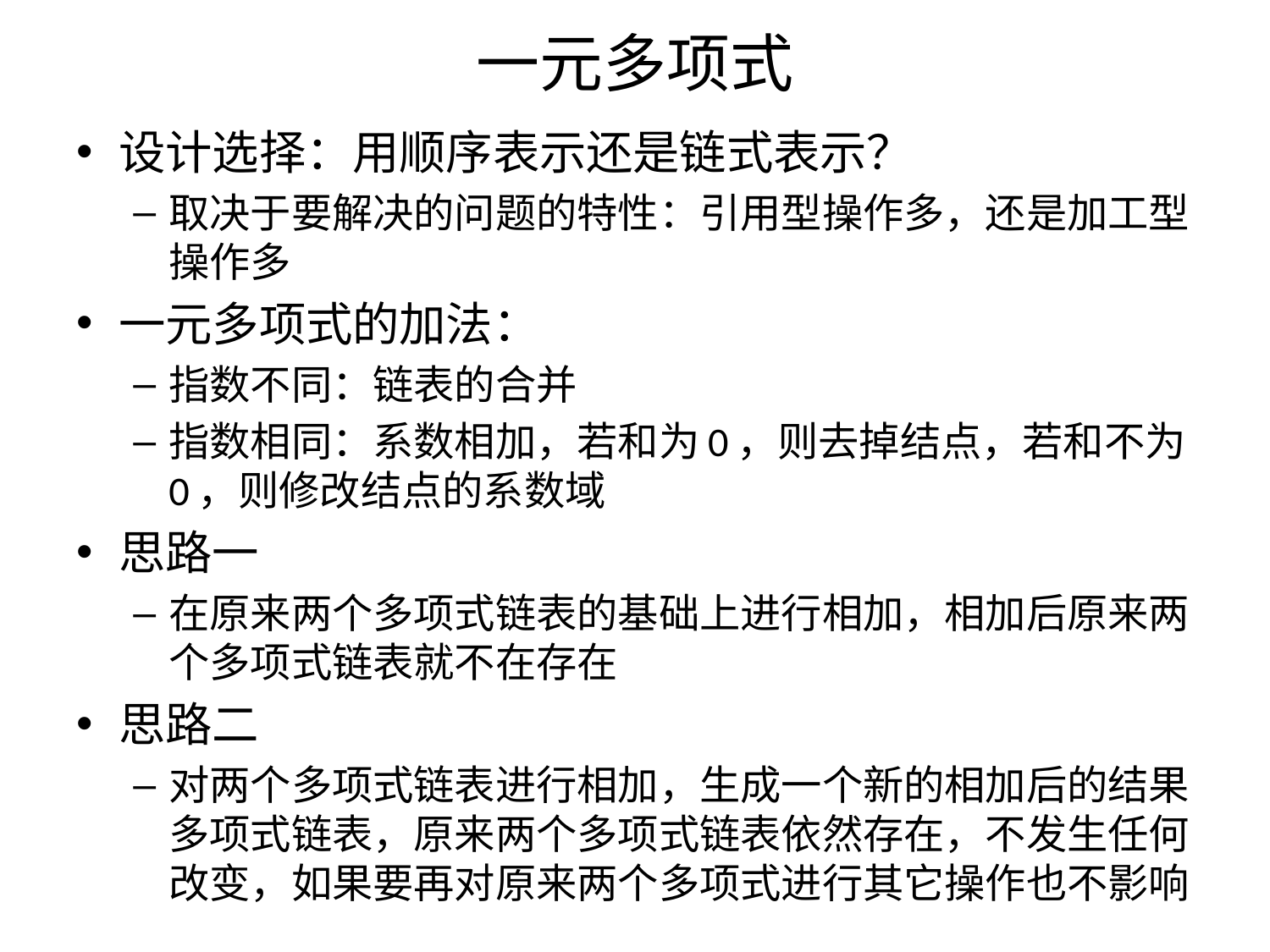

# 一元多项式
设计选择：用顺序表示还是链式表示？
取决于要解决的问题的特性：引用型操作多，还是加工型操作多
一元多项式的加法：
指数不同：链表的合并
指数相同：系数相加，若和为0，则去掉结点，若和不为0，则修改结点的系数域
思路一
在原来两个多项式链表的基础上进行相加，相加后原来两个多项式链表就不在存在
思路二
对两个多项式链表进行相加，生成一个新的相加后的结果多项式链表，原来两个多项式链表依然存在，不发生任何改变，如果要再对原来两个多项式进行其它操作也不影响